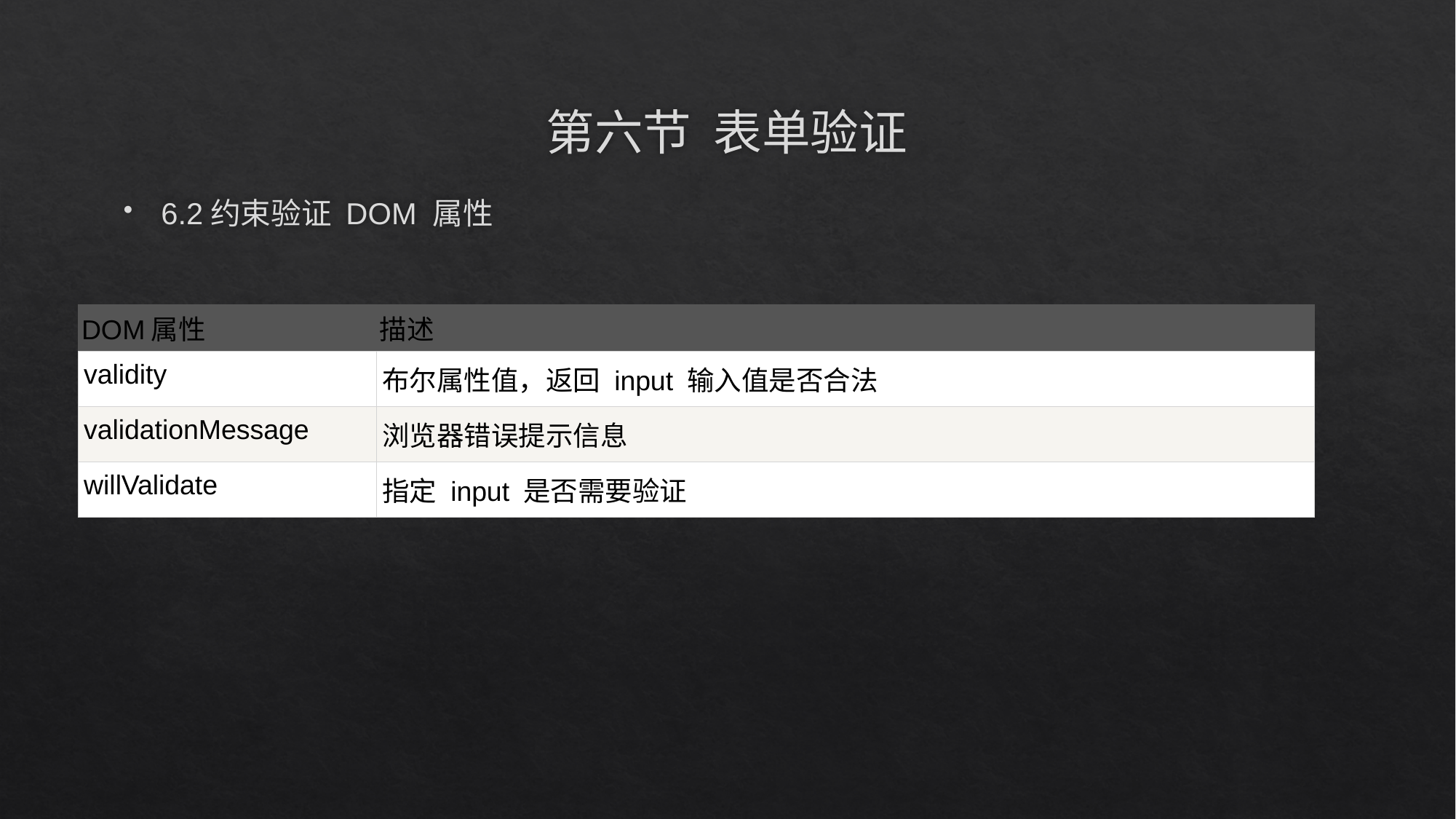

# 第六节  表单验证
6.2约束验证 DOM 属性
| DOM属性 | 描述 |
| --- | --- |
| validity | 布尔属性值，返回 input 输入值是否合法 |
| validationMessage | 浏览器错误提示信息 |
| willValidate | 指定 input 是否需要验证 |